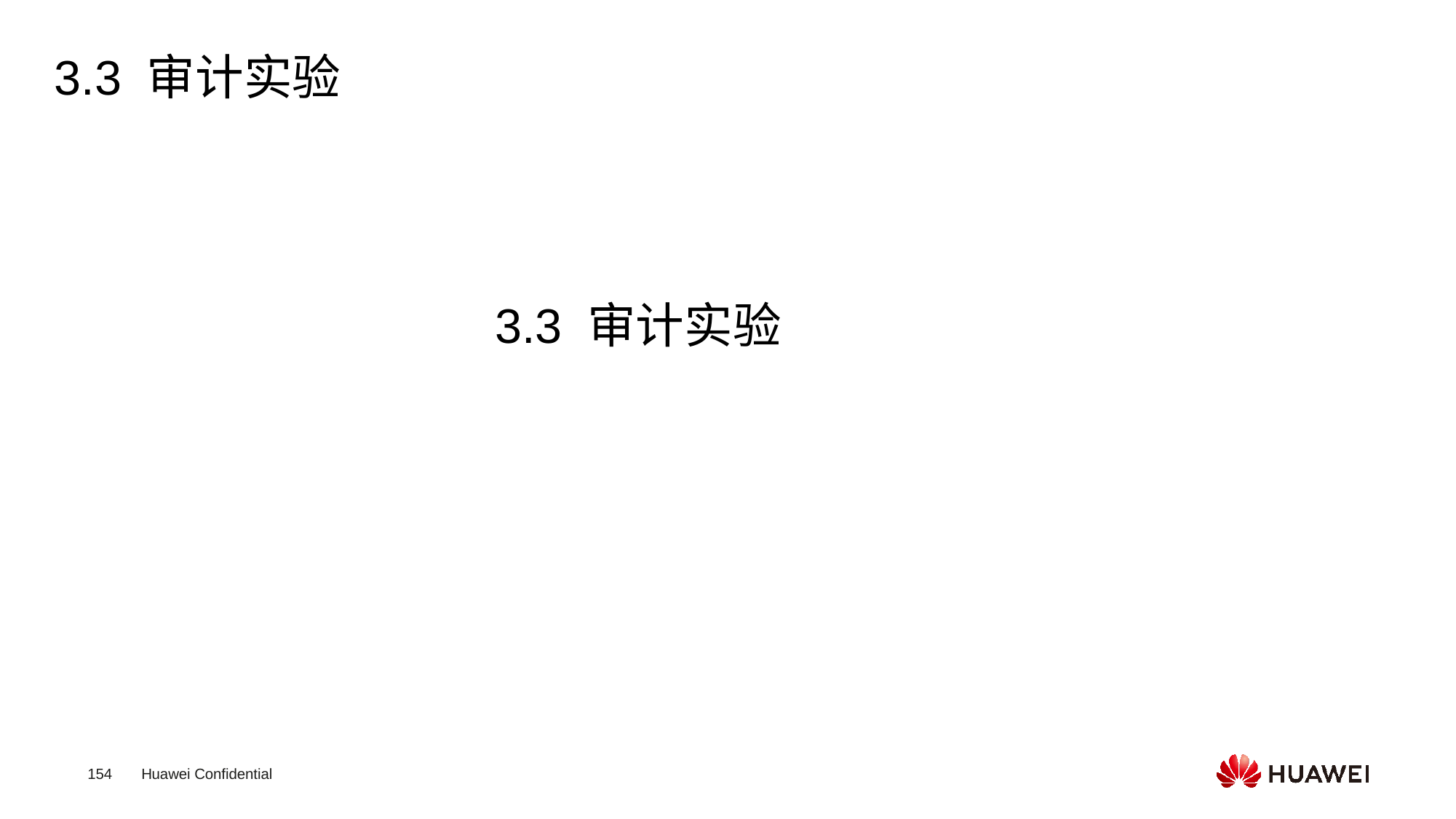

# 3.3 审计实验

3.3 审计实验
Text
Text
Text
Text
Text
Text
Text
Text
Text
Text
Text
Text
Text
Text
Text
Text
Text
Text
Text
Text
Text
Text
Text
Text
Text
Text
Text
Text
Text
Text
Text
Text
Text
Text
Text
Text
Text
Text
Text
Text
Text
Text
Text
Text
Text
Text